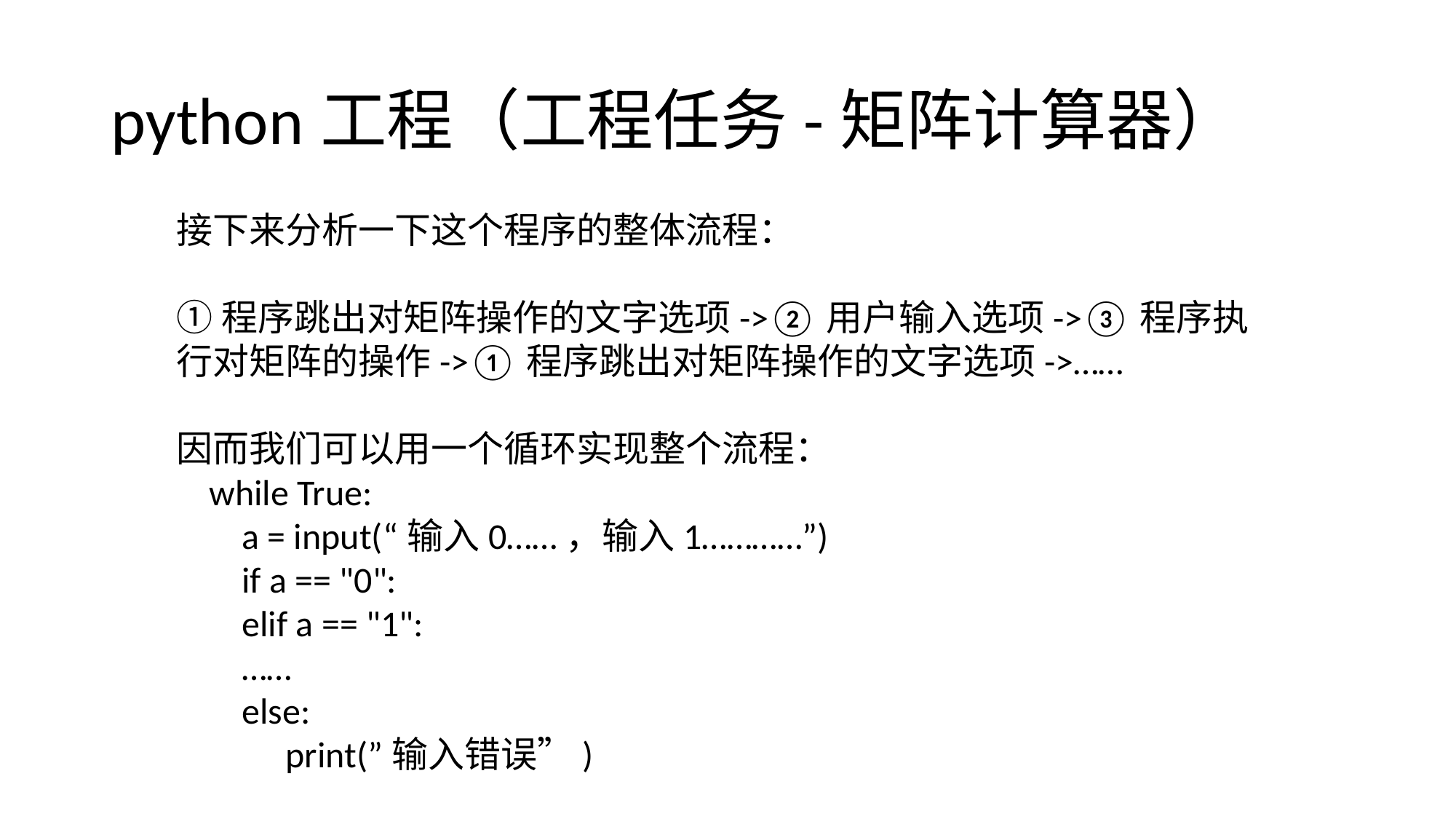

# python工程（工程任务-矩阵计算器）
接下来分析一下这个程序的整体流程：

①程序跳出对矩阵操作的文字选项->②用户输入选项->③程序执行对矩阵的操作->①程序跳出对矩阵操作的文字选项->……

因而我们可以用一个循环实现整个流程：
    while True:
        a = input(“输入0……，输入1…………”)
        if a == "0":
        elif a == "1":
        ……
        else:
	print(”输入错误”)